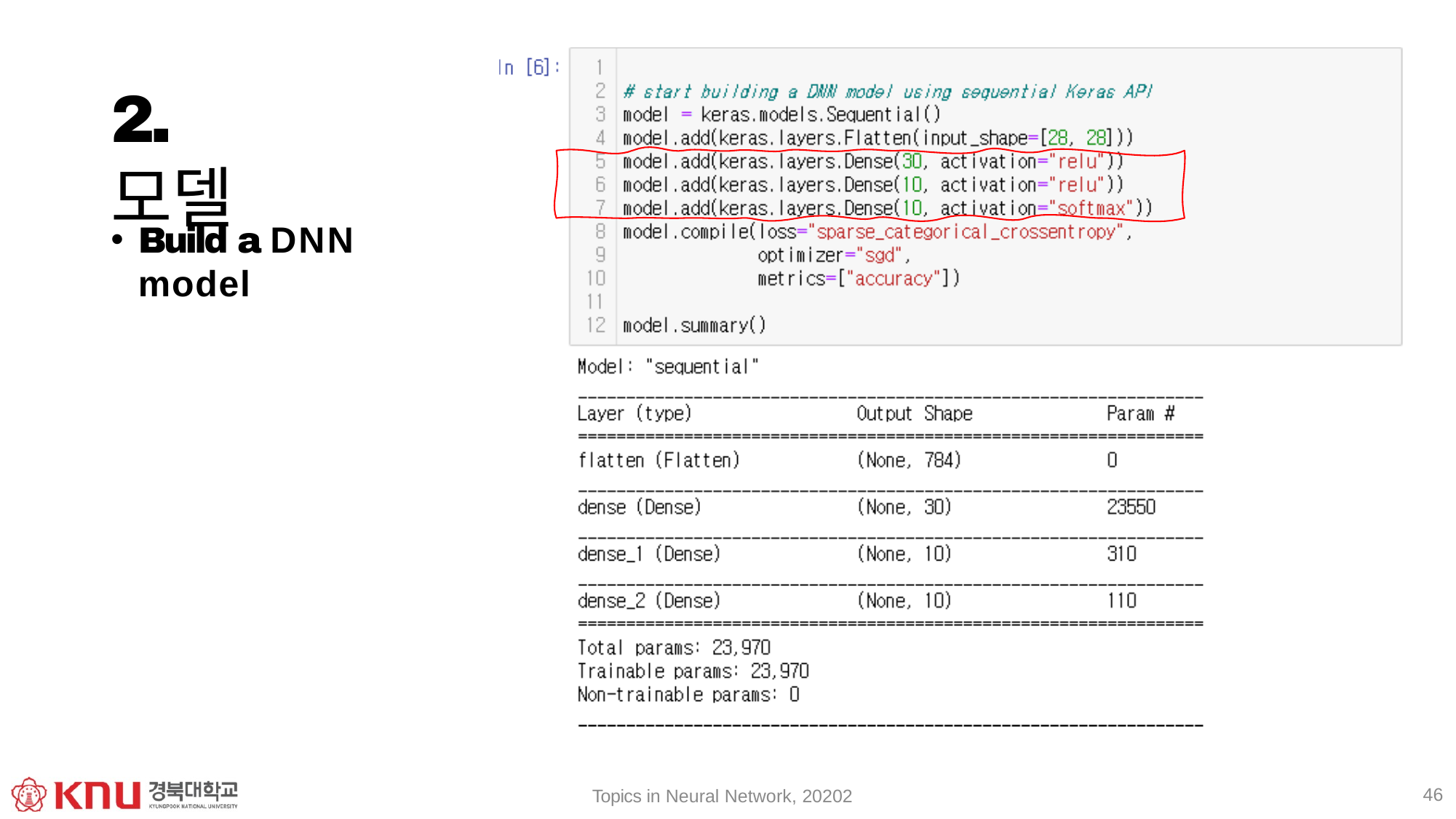

# 2. 모델
Build a DNN model
46
Topics in Neural Network, 20202